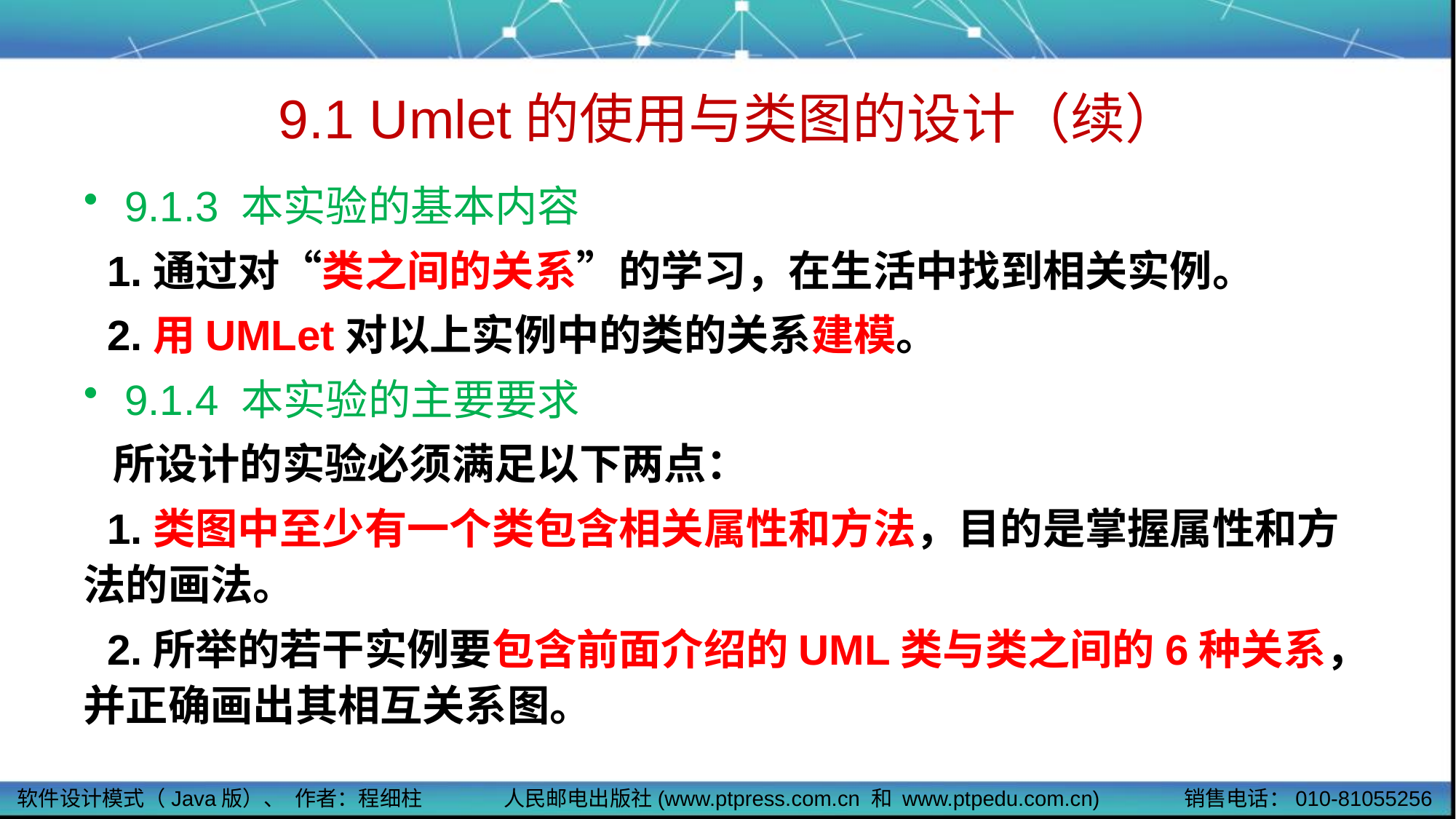

# 9.1 Umlet的使用与类图的设计（续）
9.1.3 本实验的基本内容
  1.通过对“类之间的关系”的学习，在生活中找到相关实例。
  2.用UMLet对以上实例中的类的关系建模。
9.1.4 本实验的主要要求
  所设计的实验必须满足以下两点：
  1.类图中至少有一个类包含相关属性和方法，目的是掌握属性和方法的画法。
  2.所举的若干实例要包含前面介绍的UML类与类之间的6种关系，并正确画出其相互关系图。
软件设计模式（Java版）、  作者：程细柱
人民邮电出版社(www.ptpress.com.cn 和 www.ptpedu.com.cn)
销售电话：010-81055256